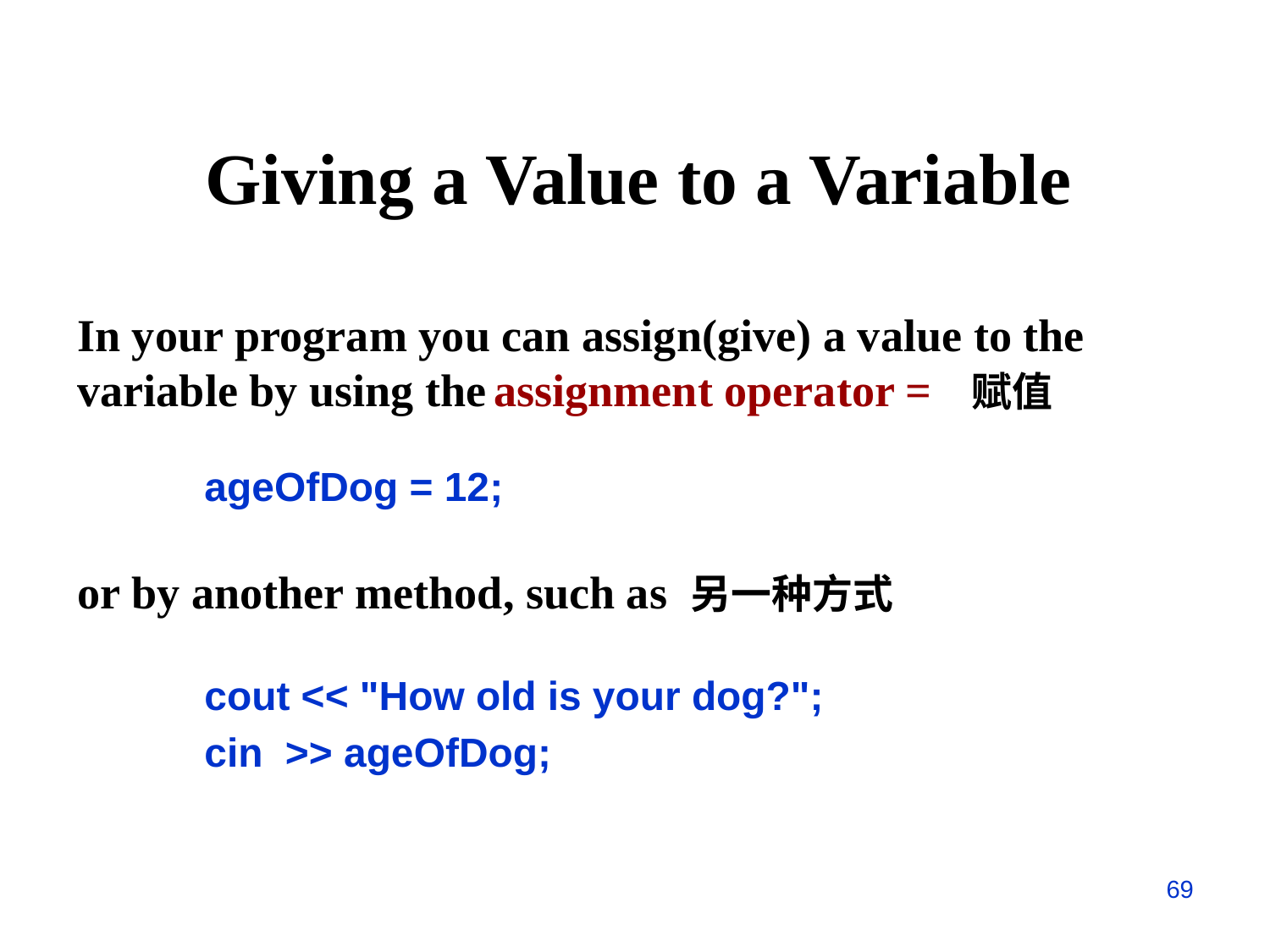

Giving a Value to a Variable
In your program you can assign(give) a value to the variable by using the assignment operator =     赋值

	ageOfDog = 12;

or by another method, such as 另一种方式

	cout << "How old is your dog?";
	cin  >> ageOfDog;
69